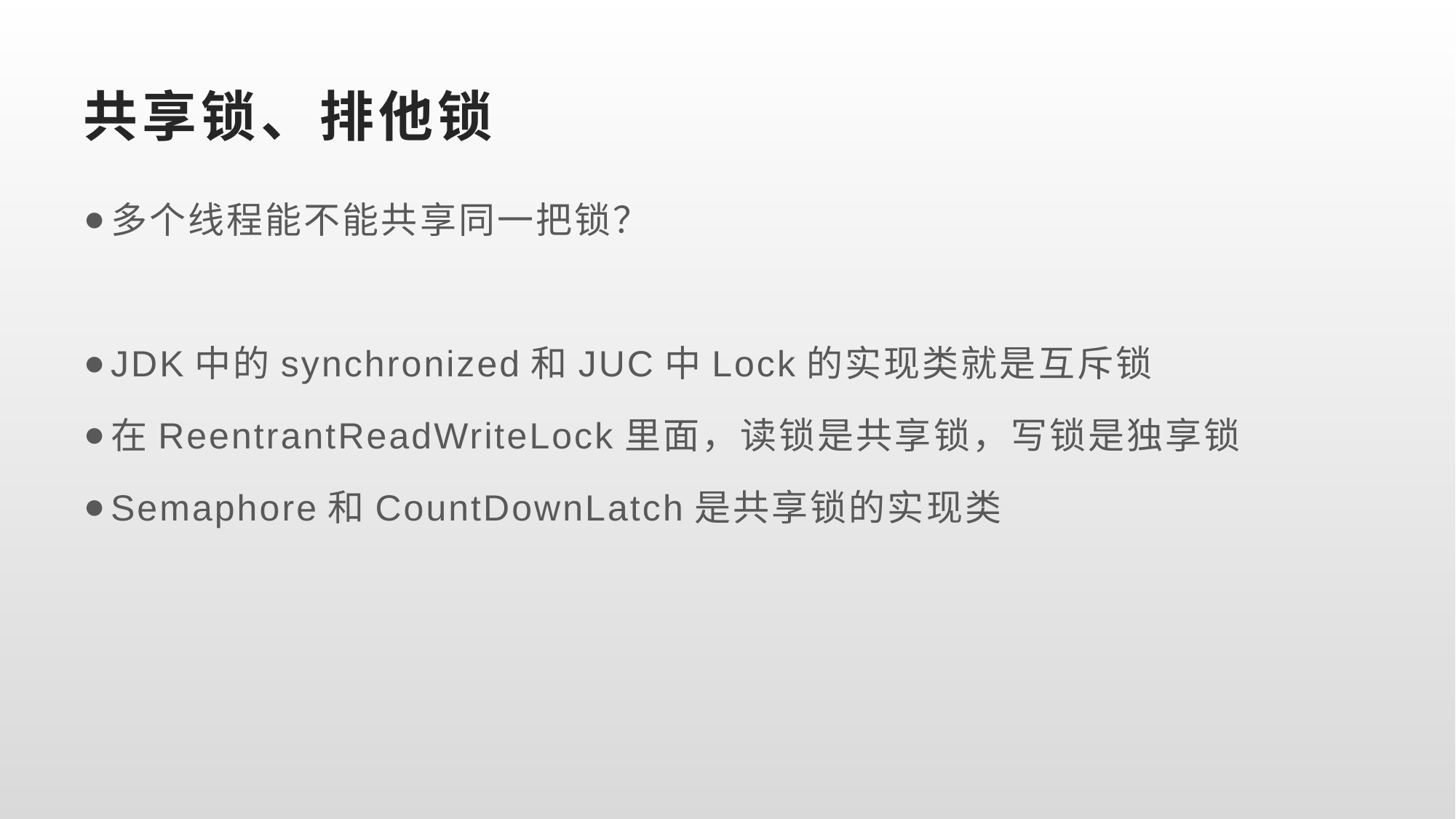

# 共享锁、排他锁
多个线程能不能共享同一把锁？

JDK中的synchronized和JUC中Lock的实现类就是互斥锁
在ReentrantReadWriteLock里面，读锁是共享锁，写锁是独享锁
Semaphore和CountDownLatch是共享锁的实现类